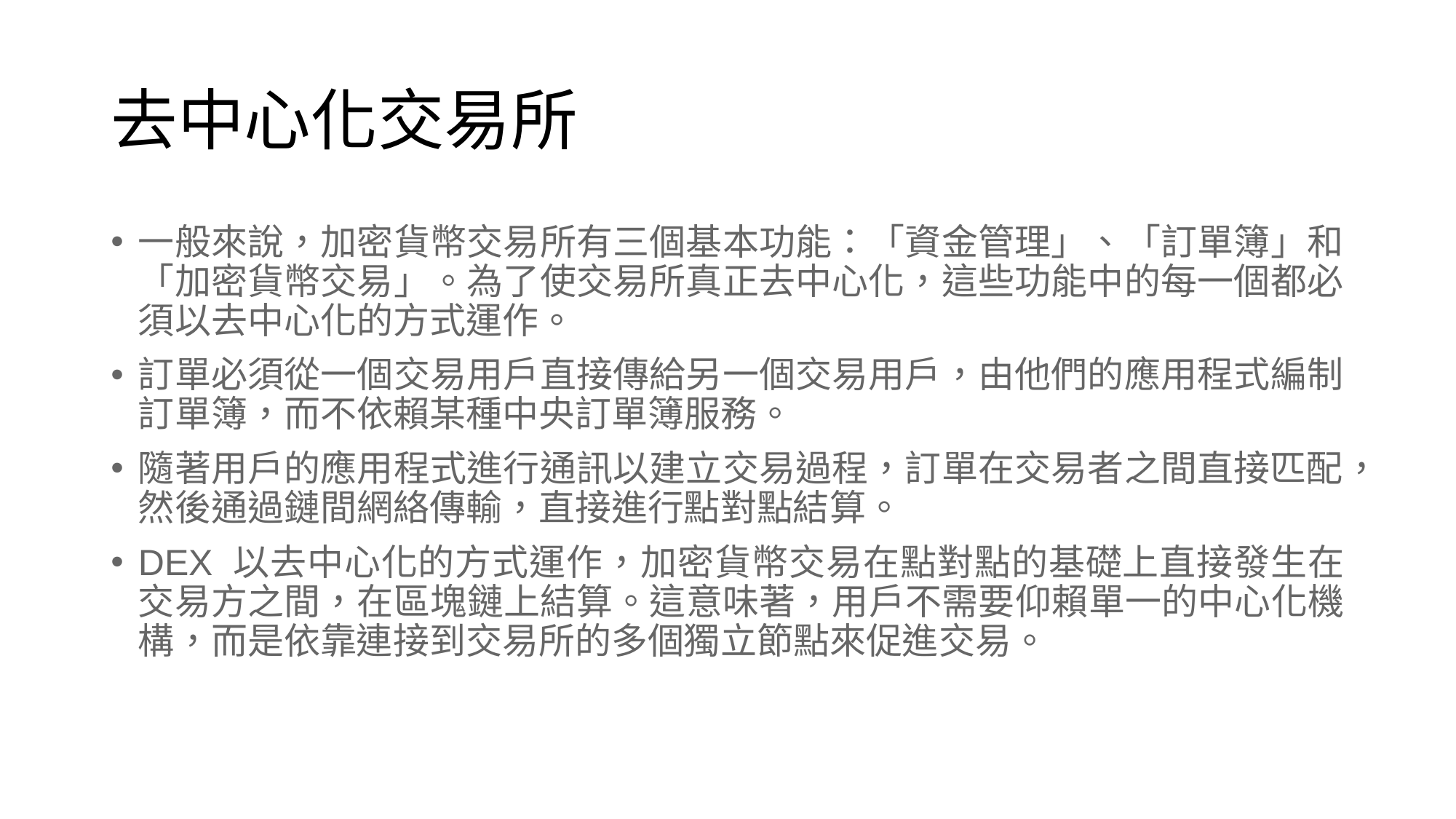

# 去中心化交易所
一般來說，加密貨幣交易所有三個基本功能：「資金管理」、「訂單簿」和「加密貨幣交易」。為了使交易所真正去中心化，這些功能中的每一個都必須以去中心化的方式運作。
訂單必須從一個交易用戶直接傳給另一個交易用戶，由他們的應用程式編制訂單簿，而不依賴某種中央訂單簿服務。
隨著用戶的應用程式進行通訊以建立交易過程，訂單在交易者之間直接匹配，然後通過鏈間網絡傳輸，直接進行點對點結算。
DEX 以去中心化的方式運作，加密貨幣交易在點對點的基礎上直接發生在交易方之間，在區塊鏈上結算。這意味著，用戶不需要仰賴單一的中心化機構，而是依靠連接到交易所的多個獨立節點來促進交易。